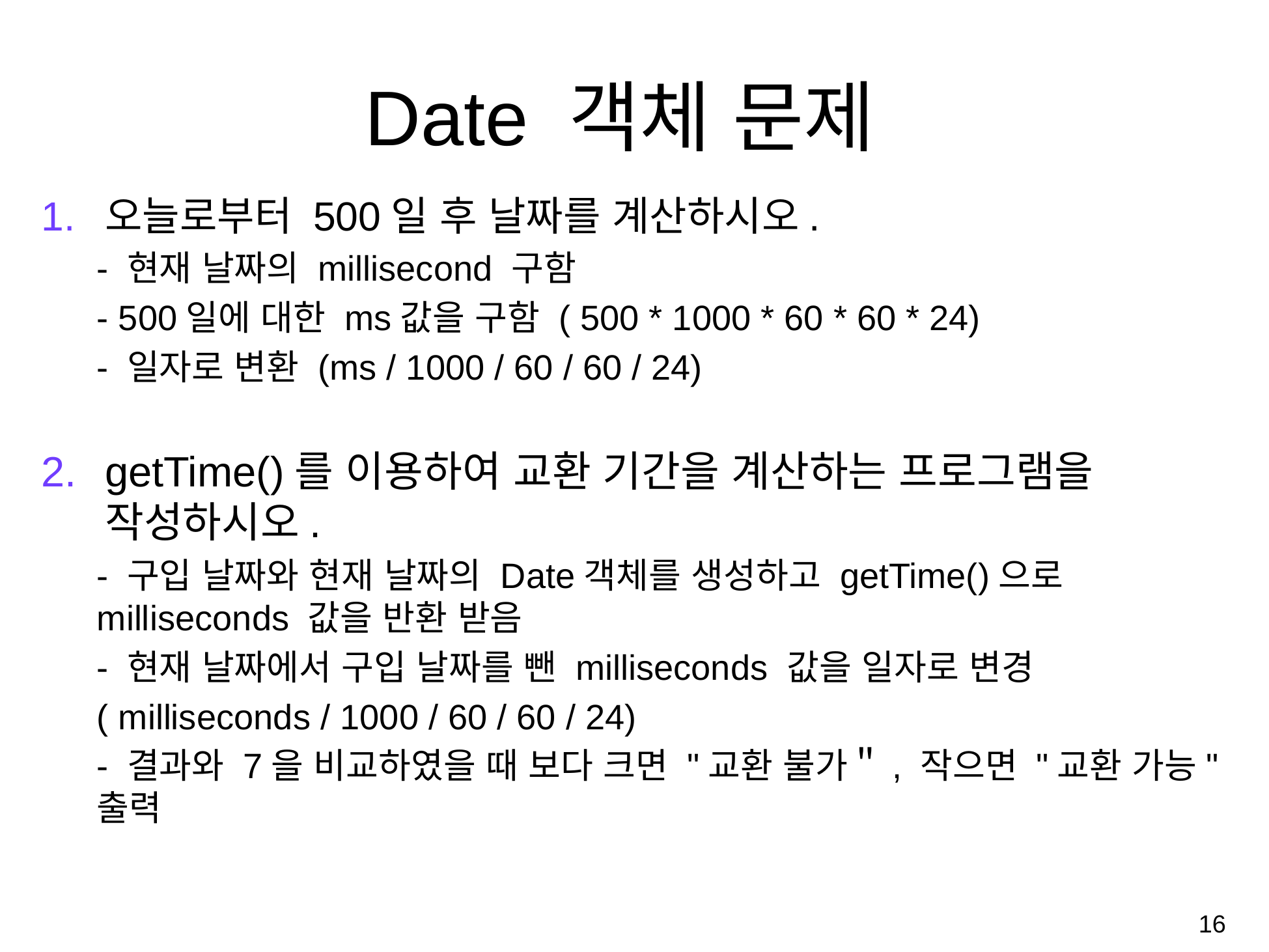

# Date 객체 문제
오늘로부터 500일 후 날짜를 계산하시오.
- 현재 날짜의 millisecond 구함
- 500일에 대한 ms값을 구함 ( 500 * 1000 * 60 * 60 * 24)
- 일자로 변환 (ms / 1000 / 60 / 60 / 24)

getTime()를 이용하여 교환 기간을 계산하는 프로그램을 작성하시오.
- 구입 날짜와 현재 날짜의 Date객체를 생성하고 getTime()으로 milliseconds 값을 반환 받음
- 현재 날짜에서 구입 날짜를 뺀 milliseconds 값을 일자로 변경
( milliseconds / 1000 / 60 / 60 / 24)
- 결과와 7을 비교하였을 때 보다 크면 "교환 불가＂, 작으면 "교환 가능" 출력
16